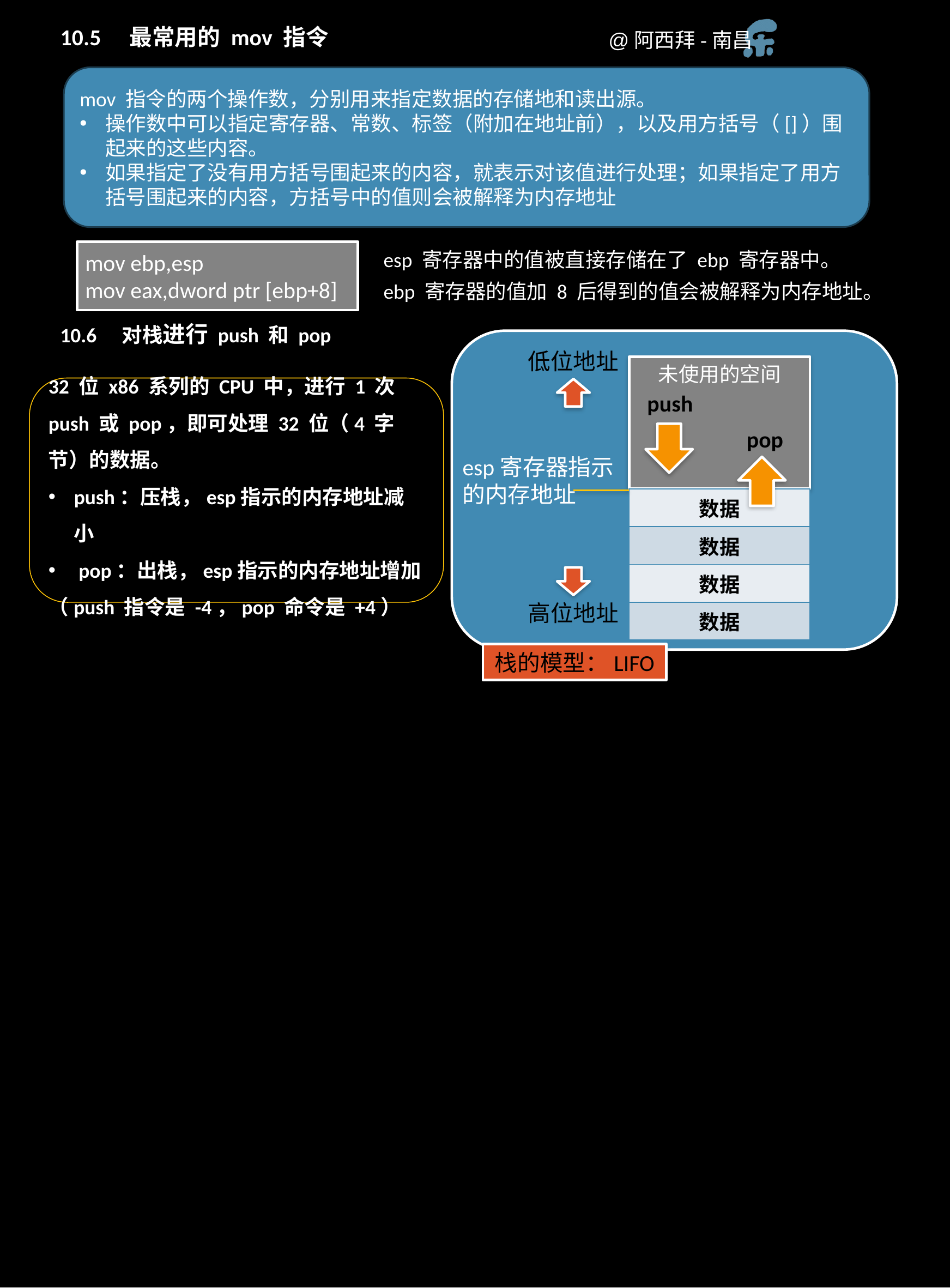

10.5　最常用的 mov 指令
mov 指令的两个操作数，分别用来指定数据的存储地和读出源。
操作数中可以指定寄存器、常数、标签（附加在地址前），以及用方括号（[]）围起来的这些内容。
如果指定了没有用方括号围起来的内容，就表示对该值进行处理；如果指定了用方括号围起来的内容，方括号中的值则会被解释为内存地址
mov ebp,esp
mov eax,dword ptr [ebp+8]
esp 寄存器中的值被直接存储在了 ebp 寄存器中。
 ebp 寄存器的值加 8 后得到的值会被解释为内存地址。
10.6　对栈进行 push 和 pop

低位地址
未使用的空间

32 位 x86 系列的 CPU 中，进行 1 次 push 或 pop，即可处理 32 位（4 字节）的数据。
push：压栈，esp指示的内存地址减小
 pop：出栈，esp指示的内存地址增加
（push 指令是 -4，pop 命令是 +4）

push
pop

esp寄存器指示
的内存地址

| 数据 |
| --- |
| 数据 |
| 数据 |
| 数据 |

高位地址
栈的模型：LIFO